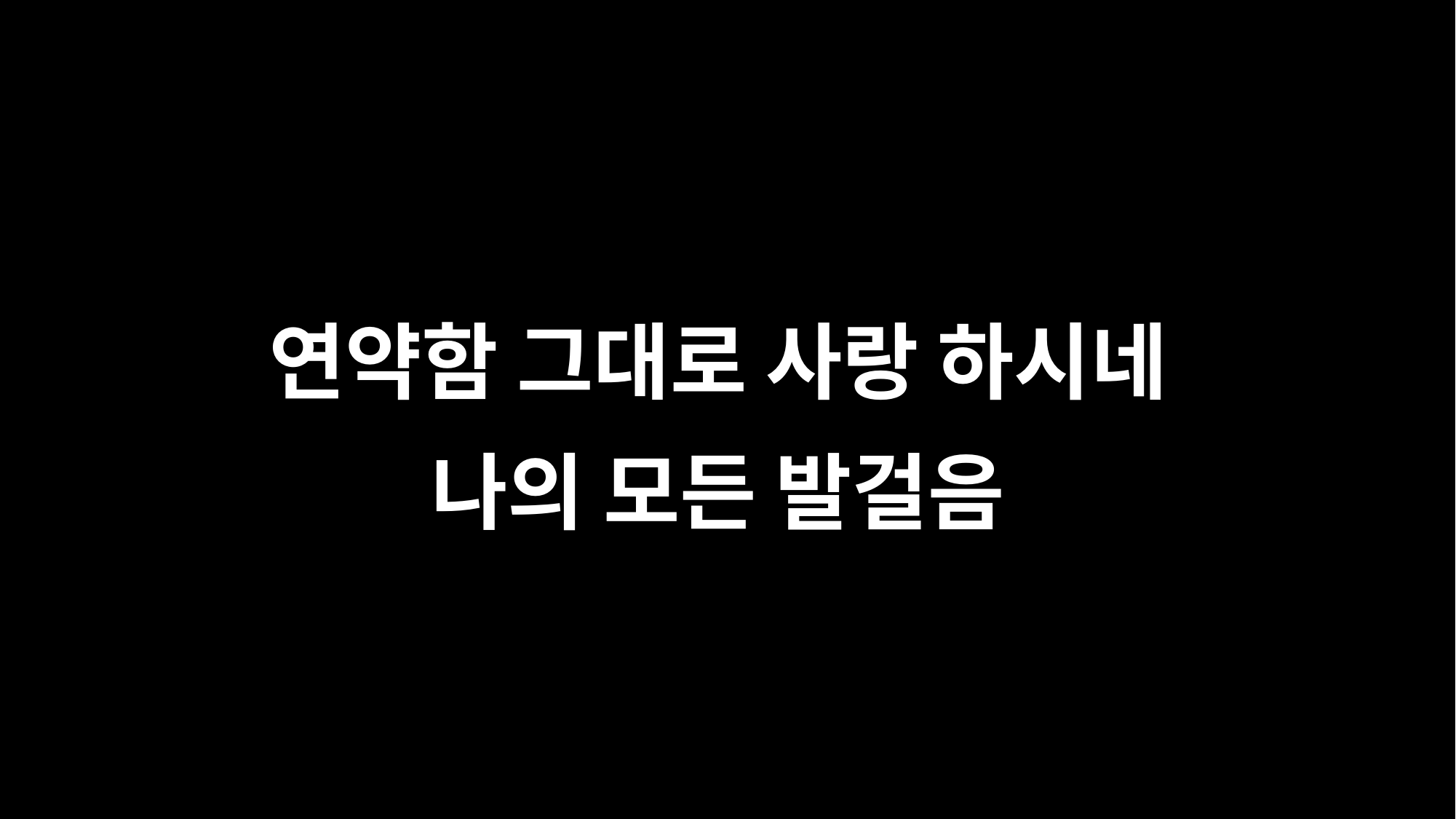

연약함 그대로 사랑 하시네
나의 모든 발걸음